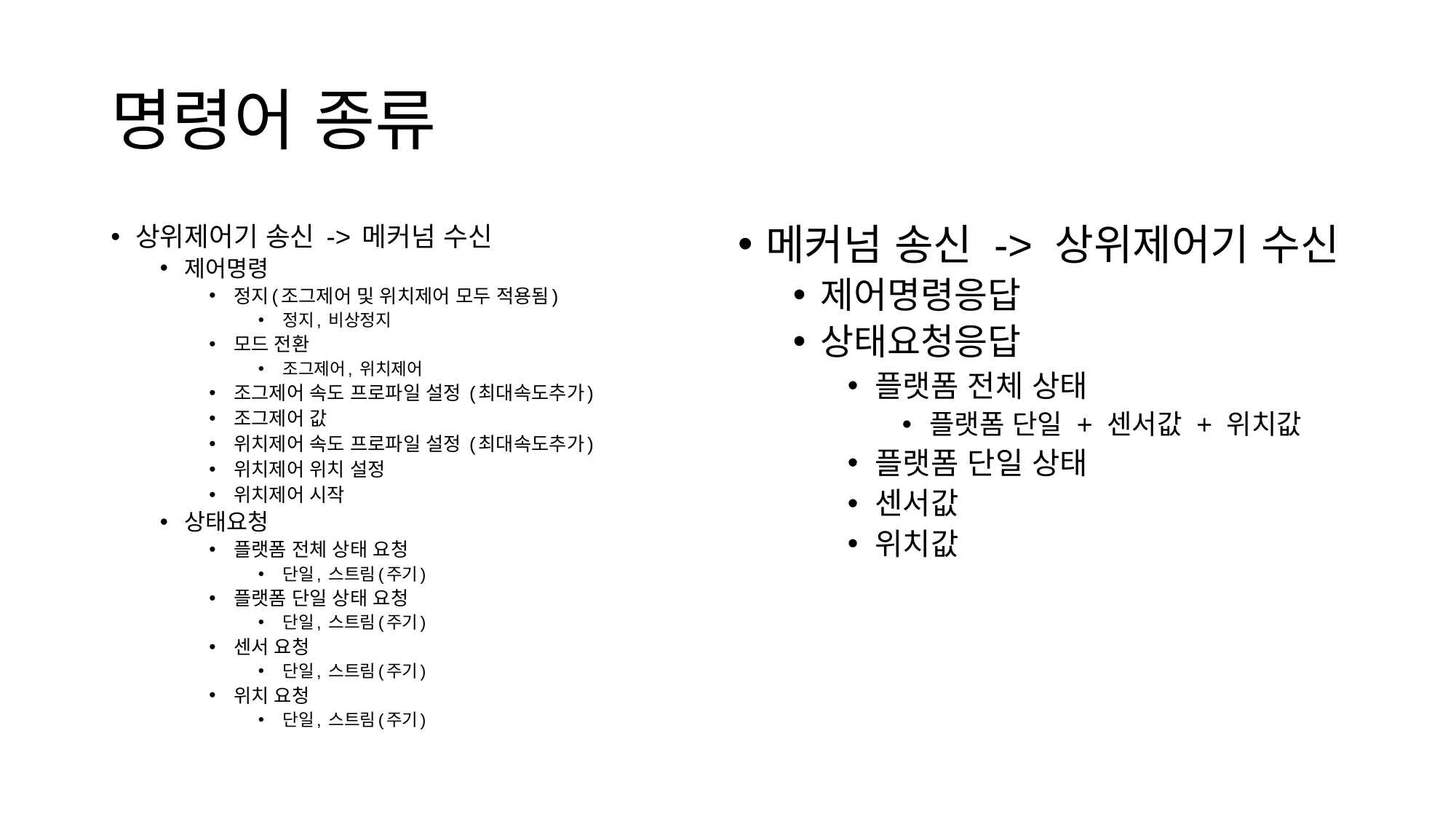

# 명령어 종류
상위제어기 송신 -> 메커넘 수신
제어명령
정지(조그제어 및 위치제어 모두 적용됨)
정지, 비상정지
모드 전환
조그제어, 위치제어
조그제어 속도 프로파일 설정 (최대속도추가)
조그제어 값
위치제어 속도 프로파일 설정 (최대속도추가)
위치제어 위치 설정
위치제어 시작
상태요청
플랫폼 전체 상태 요청
단일, 스트림(주기)
플랫폼 단일 상태 요청
단일, 스트림(주기)
센서 요청
단일, 스트림(주기)
위치 요청
단일, 스트림(주기)
메커넘 송신 -> 상위제어기 수신
제어명령응답
상태요청응답
플랫폼 전체 상태
플랫폼 단일 + 센서값 + 위치값
플랫폼 단일 상태
센서값
위치값